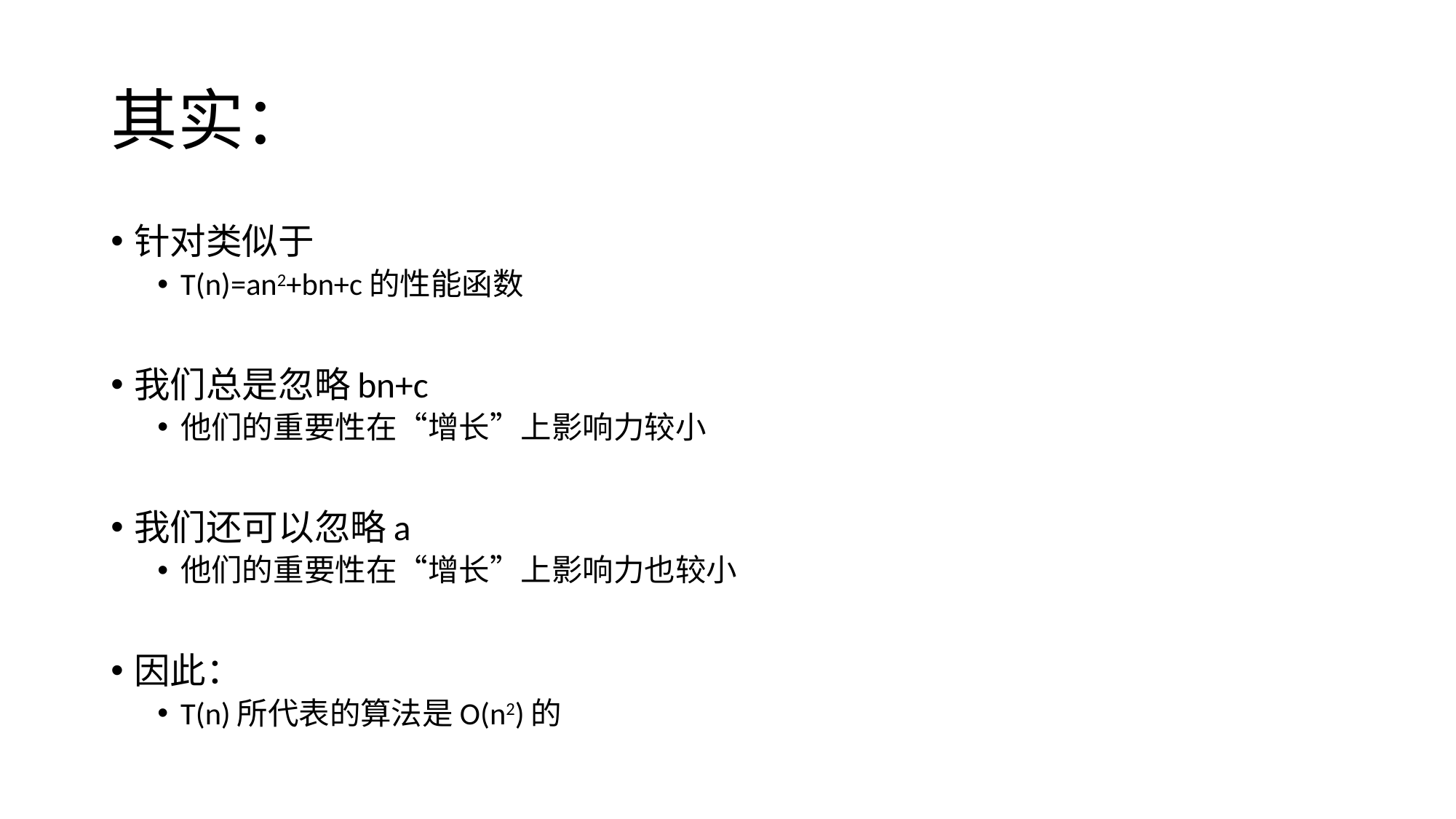

# 其实：
针对类似于
T(n)=an2+bn+c的性能函数

我们总是忽略bn+c
他们的重要性在“增长”上影响力较小

我们还可以忽略a
他们的重要性在“增长”上影响力也较小

因此：
T(n)所代表的算法是O(n2)的